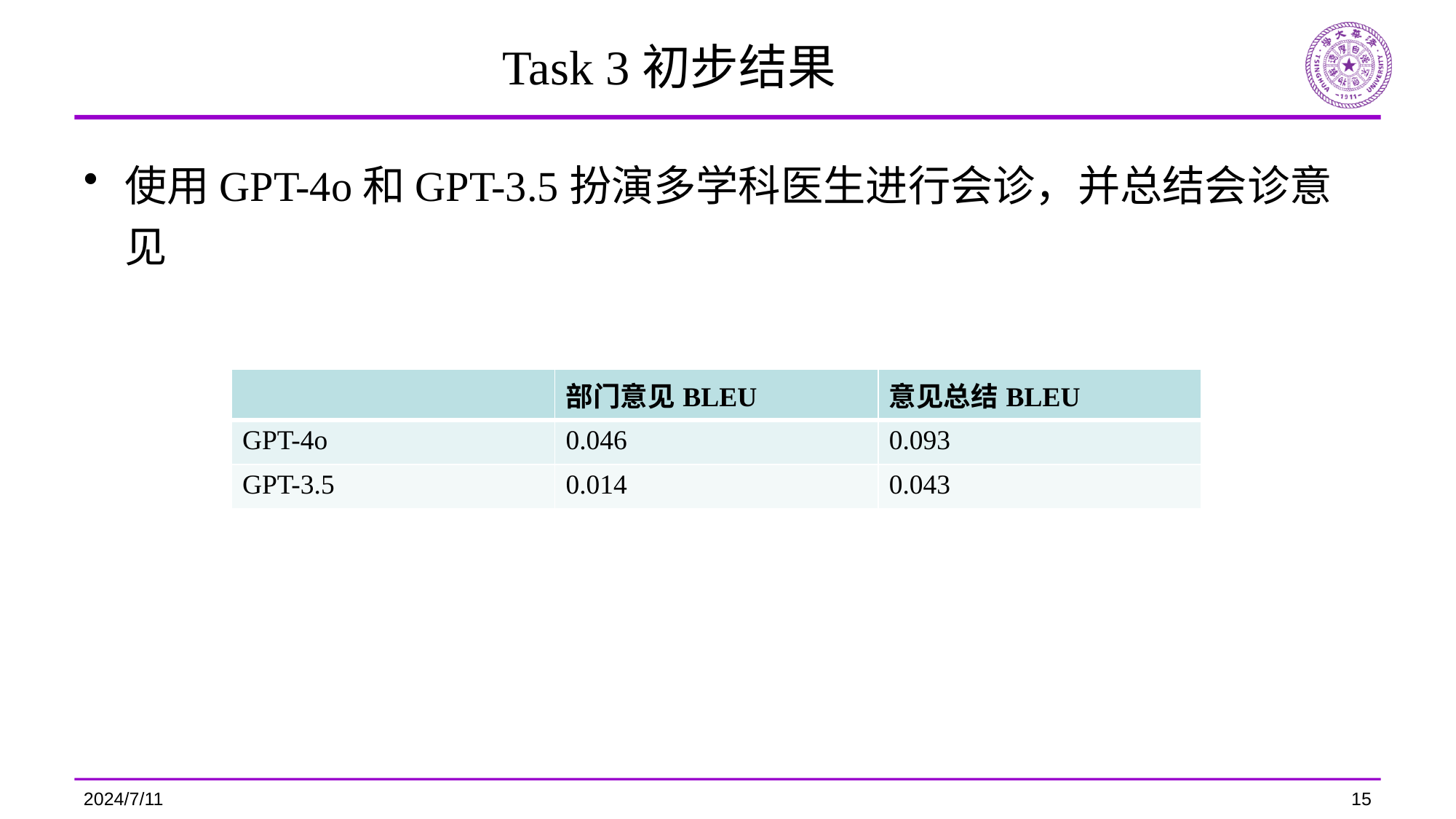

# Task 3初步结果
使用GPT-4o和GPT-3.5扮演多学科医生进行会诊，并总结会诊意见
|  | 部门意见BLEU | 意见总结BLEU |
| --- | --- | --- |
| GPT-4o | 0.046 | 0.093 |
| GPT-3.5 | 0.014 | 0.043 |
2024/7/11

15